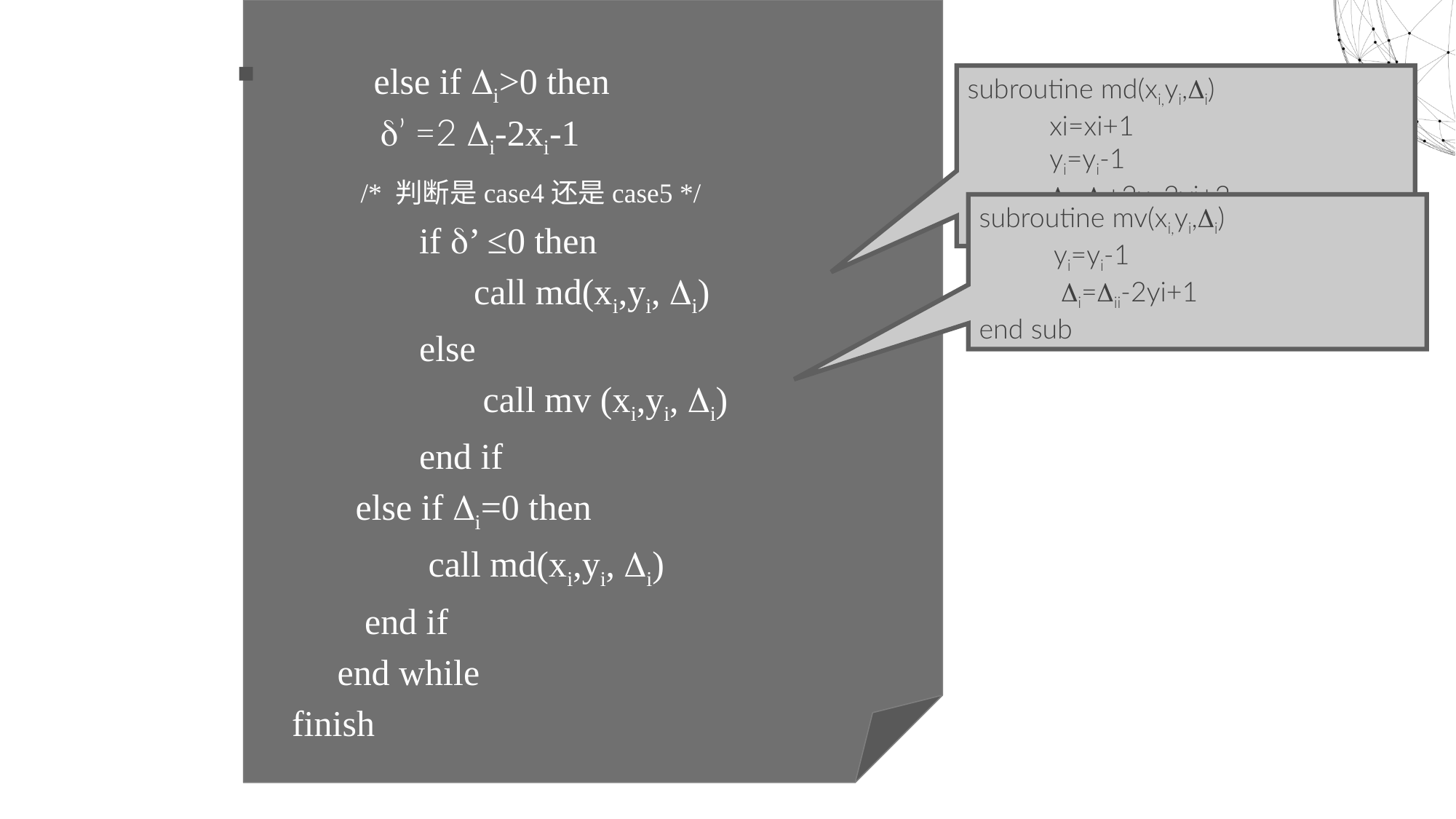

else if Δi>0 then
         δ’ =2 Δi-2xi-1
       /* 判断是case4还是case5 */
              if δ’ ≤0 then
                    call md(xi,yi, Δi)
              else
                     call mv (xi,yi, Δi)
              end if
       else if Δi=0 then
               call md(xi,yi, Δi)
        end if
     end while
finish

subroutine md(xi,yi,Δi)
           xi=xi+1
           yi=yi-1
           Δi=Δi+2xi-2yi+2
end sub
subroutine mv(xi,yi,Δi)
          yi=yi-1
           Δi=Δii-2yi+1
end sub